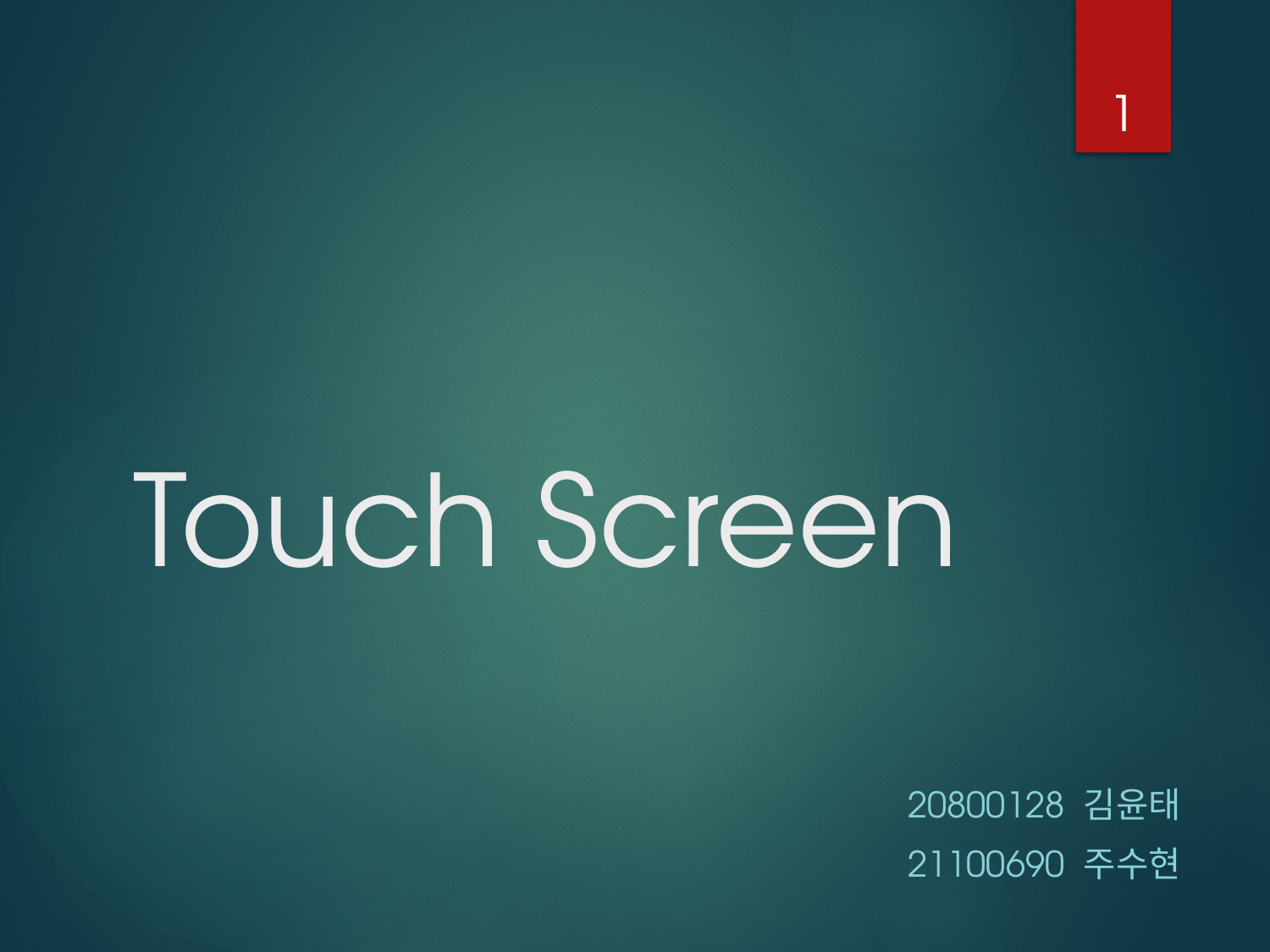

1
# Touch Screen
20800128 김윤태
21100690 주수현